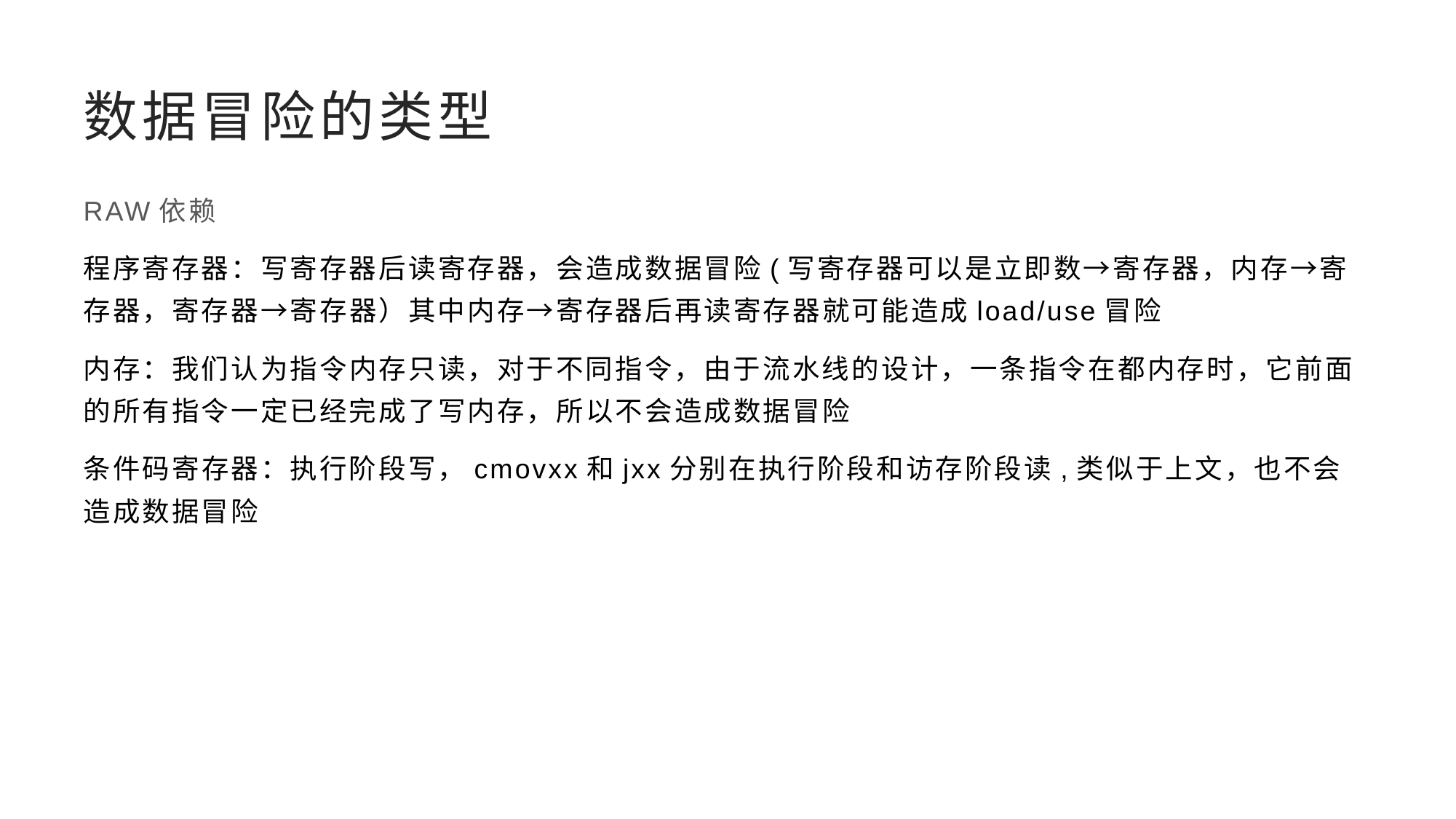

# 数据冒险的类型
RAW依赖
程序寄存器：写寄存器后读寄存器，会造成数据冒险(写寄存器可以是立即数→寄存器，内存→寄存器，寄存器→寄存器）其中内存→寄存器后再读寄存器就可能造成load/use冒险
内存：我们认为指令内存只读，对于不同指令，由于流水线的设计，一条指令在都内存时，它前面的所有指令一定已经完成了写内存，所以不会造成数据冒险
条件码寄存器：执行阶段写，cmovxx和jxx分别在执行阶段和访存阶段读,类似于上文，也不会造成数据冒险